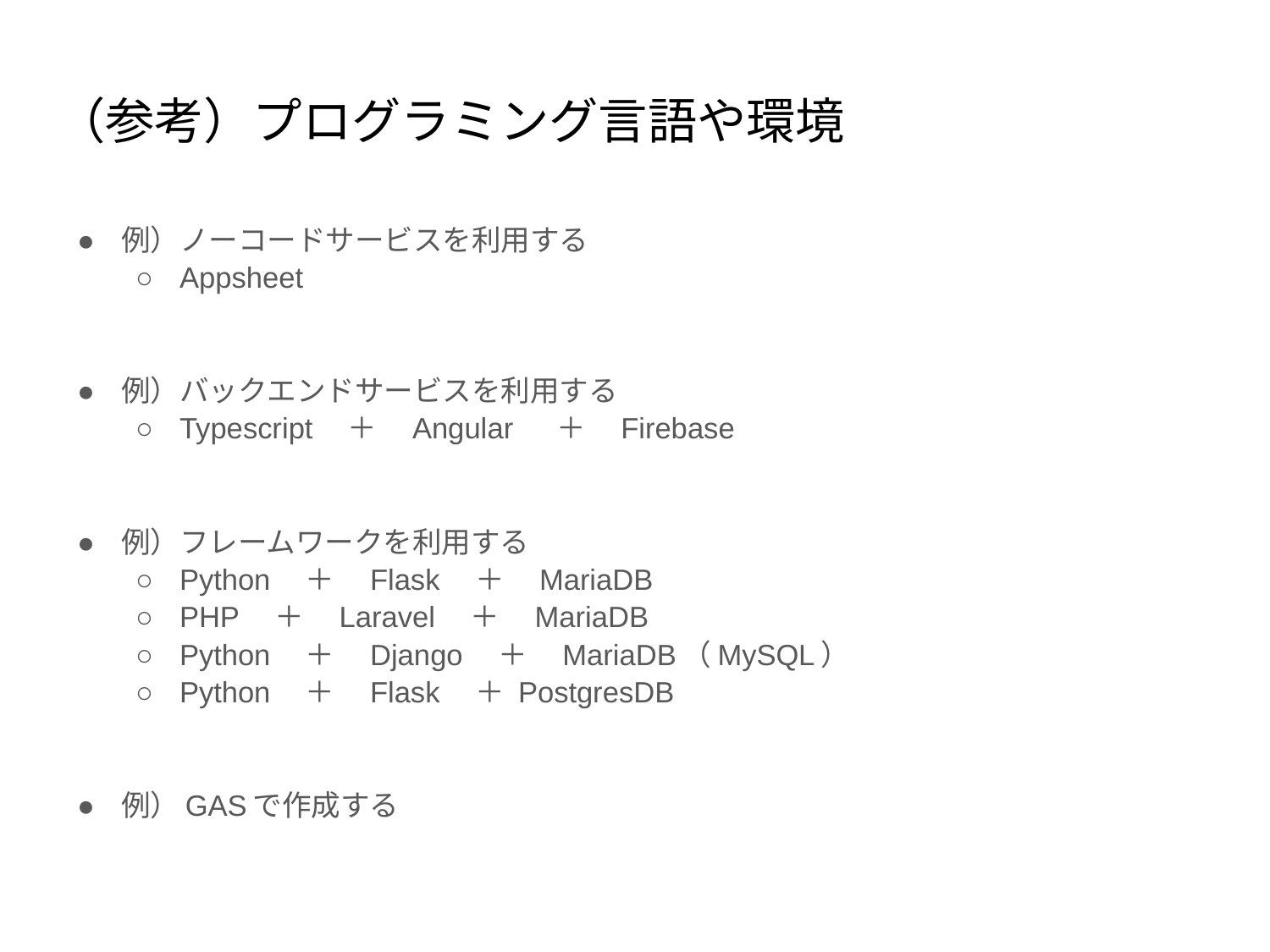

# （参考）プログラミング言語や環境
例）ノーコードサービスを利用する
Appsheet

例）バックエンドサービスを利用する
Typescript　＋　Angular 　＋　Firebase

例）フレームワークを利用する
Python　＋　Flask　＋　MariaDB
PHP　＋　Laravel　＋　MariaDB
Python　＋　Django　＋　MariaDB（MySQL）
Python　＋　Flask　＋ PostgresDB

例）GASで作成する